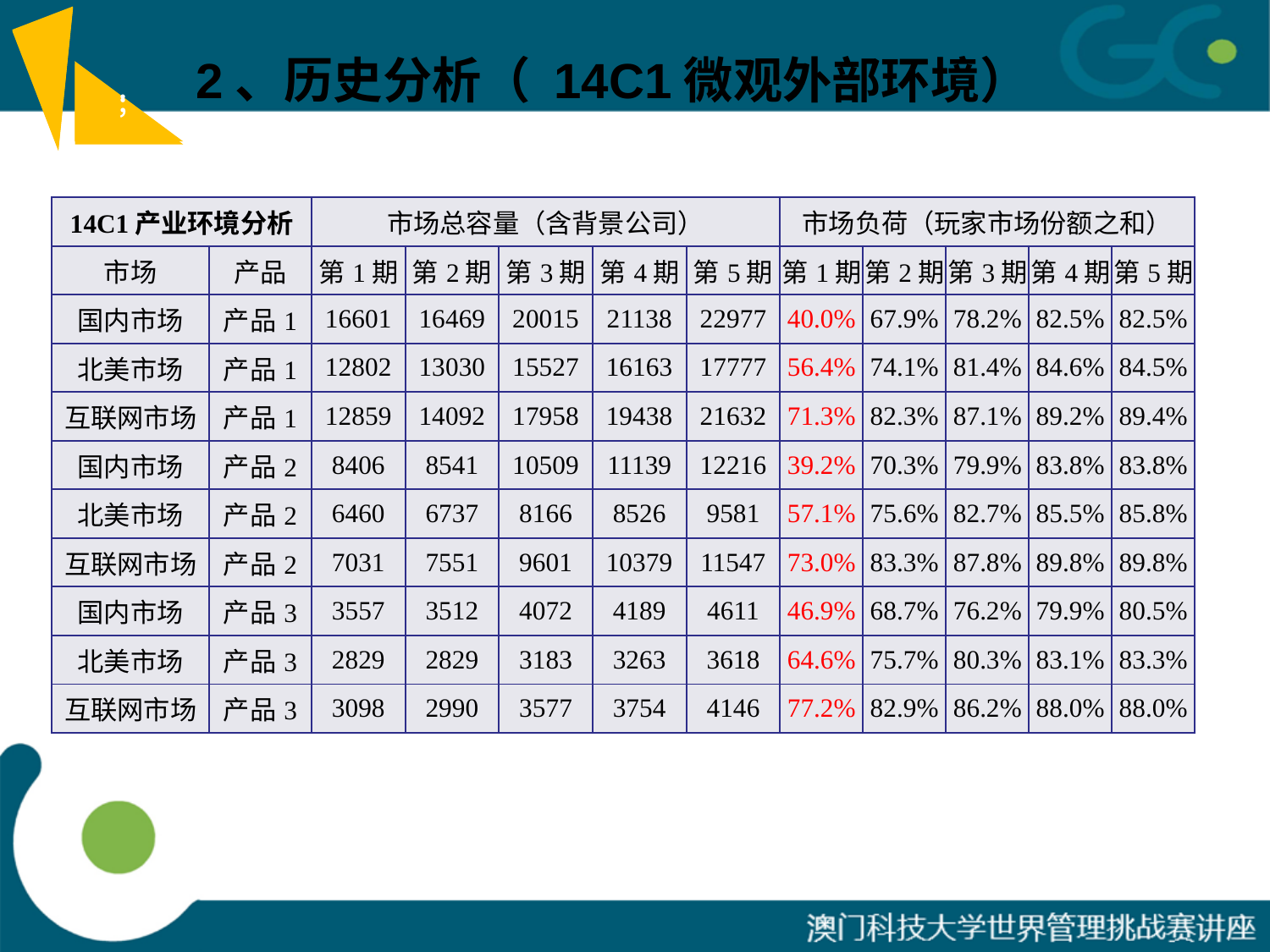

2、历史分析（ 14C1微观外部环境）

；
；
| 14C1产业环境分析 |  | 市场总容量（含背景公司） |  |  |  |  | 市场负荷（玩家市场份额之和） |  |  |  |  |
| --- | --- | --- | --- | --- | --- | --- | --- | --- | --- | --- | --- |
| 市场 | 产品 | 第1期 | 第2期 | 第3期 | 第4期 | 第5期 | 第1期 | 第2期 | 第3期 | 第4期 | 第5期 |
| 国内市场 | 产品1 | 16601 | 16469 | 20015 | 21138 | 22977 | 40.0% | 67.9% | 78.2% | 82.5% | 82.5% |
| 北美市场 | 产品1 | 12802 | 13030 | 15527 | 16163 | 17777 | 56.4% | 74.1% | 81.4% | 84.6% | 84.5% |
| 互联网市场 | 产品1 | 12859 | 14092 | 17958 | 19438 | 21632 | 71.3% | 82.3% | 87.1% | 89.2% | 89.4% |
| 国内市场 | 产品2 | 8406 | 8541 | 10509 | 11139 | 12216 | 39.2% | 70.3% | 79.9% | 83.8% | 83.8% |
| 北美市场 | 产品2 | 6460 | 6737 | 8166 | 8526 | 9581 | 57.1% | 75.6% | 82.7% | 85.5% | 85.8% |
| 互联网市场 | 产品2 | 7031 | 7551 | 9601 | 10379 | 11547 | 73.0% | 83.3% | 87.8% | 89.8% | 89.8% |
| 国内市场 | 产品3 | 3557 | 3512 | 4072 | 4189 | 4611 | 46.9% | 68.7% | 76.2% | 79.9% | 80.5% |
| 北美市场 | 产品3 | 2829 | 2829 | 3183 | 3263 | 3618 | 64.6% | 75.7% | 80.3% | 83.1% | 83.3% |
| 互联网市场 | 产品3 | 3098 | 2990 | 3577 | 3754 | 4146 | 77.2% | 82.9% | 86.2% | 88.0% | 88.0% |